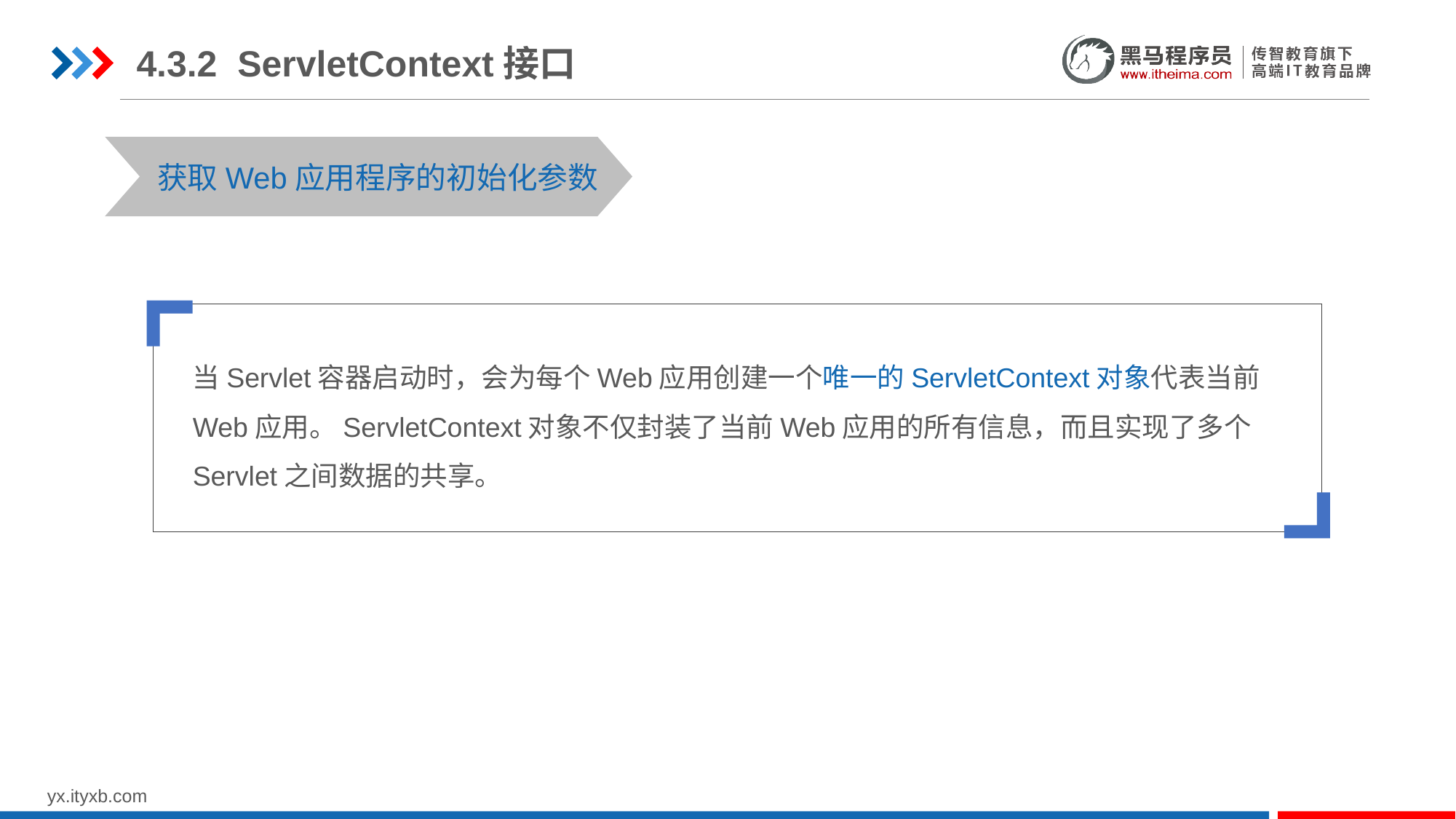

4.3.2  ServletContext接口

获取Web应用程序的初始化参数

当Servlet容器启动时，会为每个Web应用创建一个唯一的ServletContext对象代表当前Web应用。ServletContext对象不仅封装了当前Web应用的所有信息，而且实现了多个Servlet之间数据的共享。